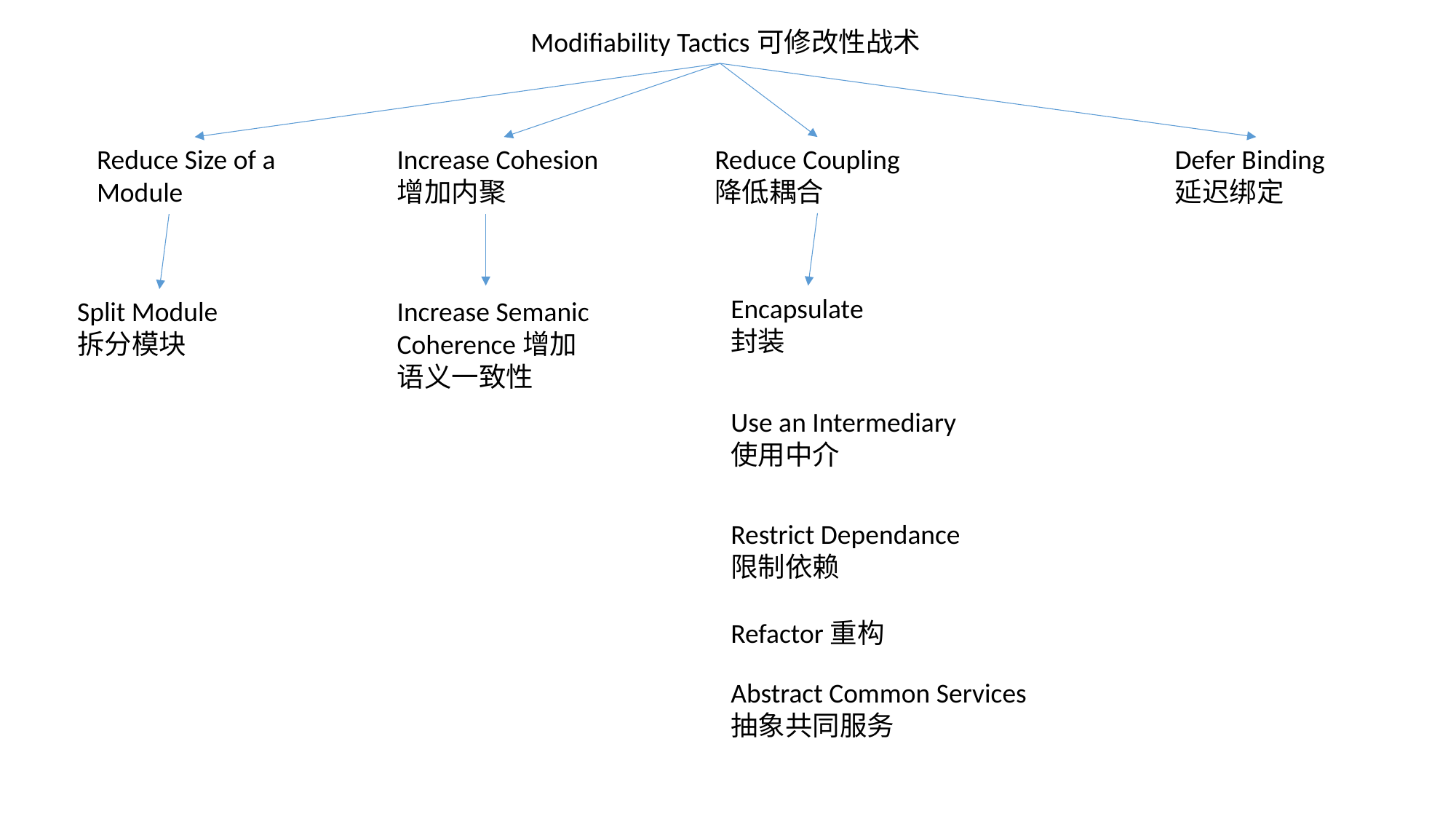

Modifiability Tactics可修改性战术
Reduce Size of a Module
Increase Cohesion增加内聚
Defer Binding延迟绑定
Reduce Coupling降低耦合
Encapsulate封装
Split Module拆分模块
Increase Semanic Coherence增加语义一致性
Use an Intermediary 使用中介
Restrict Dependance限制依赖
Refactor重构
Abstract Common Services抽象共同服务